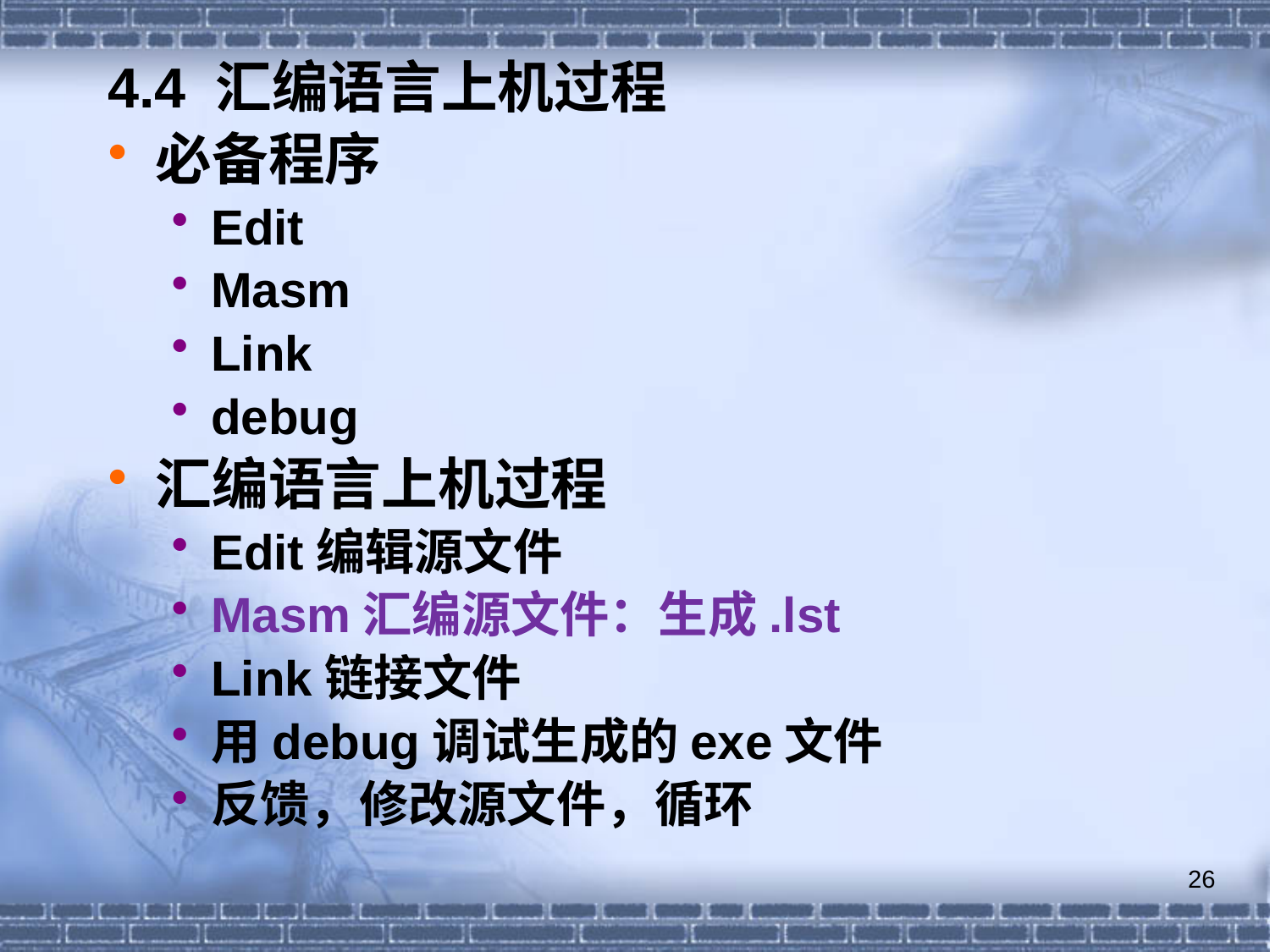

4.4 汇编语言上机过程
必备程序
Edit
Masm
Link
debug
汇编语言上机过程
Edit编辑源文件
Masm汇编源文件：生成.lst
Link链接文件
用debug调试生成的exe文件
反馈，修改源文件，循环
26